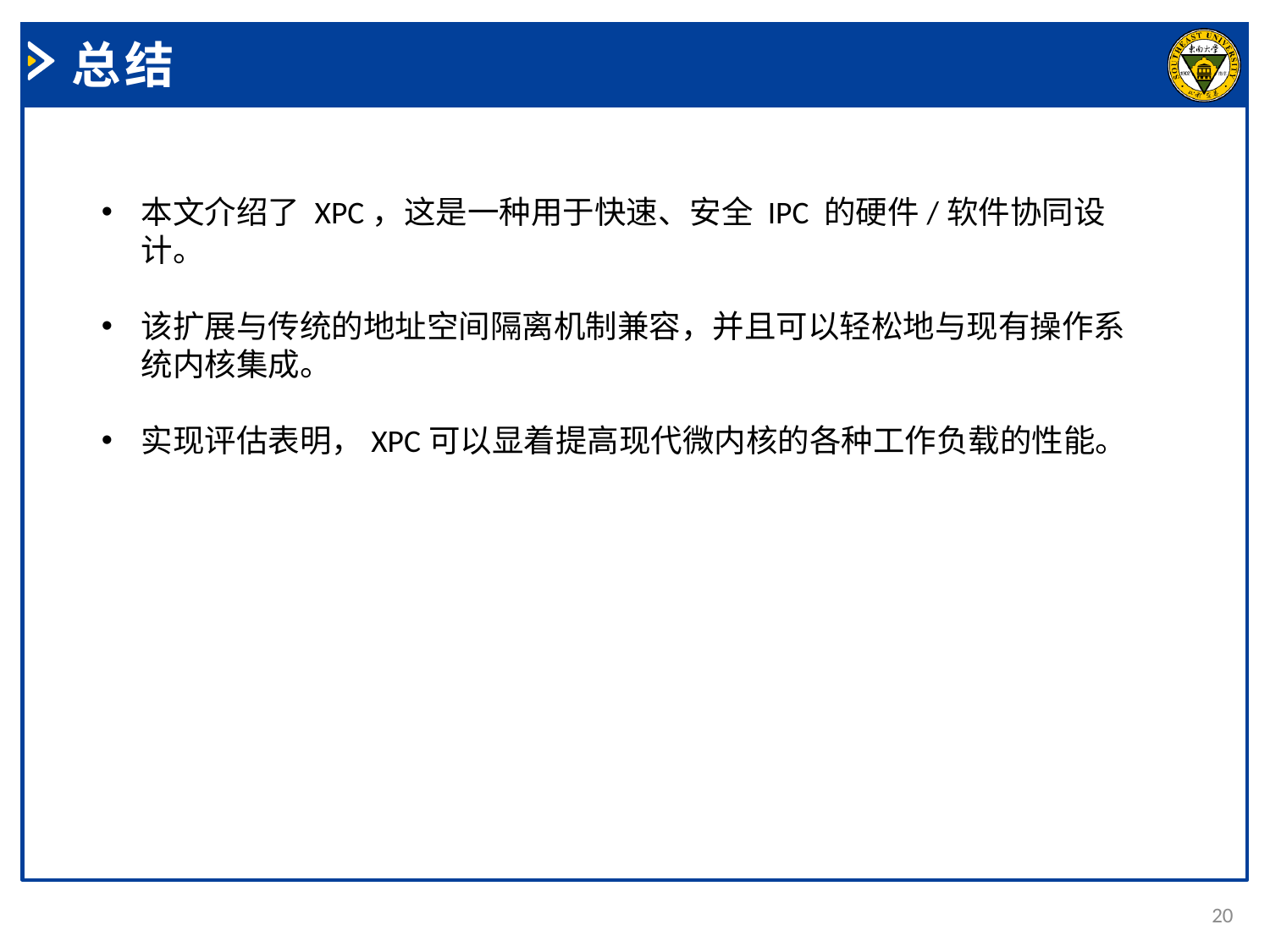

总结
本文介绍了 XPC，这是一种用于快速、安全 IPC 的硬件/软件协同设计。

该扩展与传统的地址空间隔离机制兼容，并且可以轻松地与现有操作系统内核集成。

实现评估表明，XPC可以显着提高现代微内核的各种工作负载的性能。
20